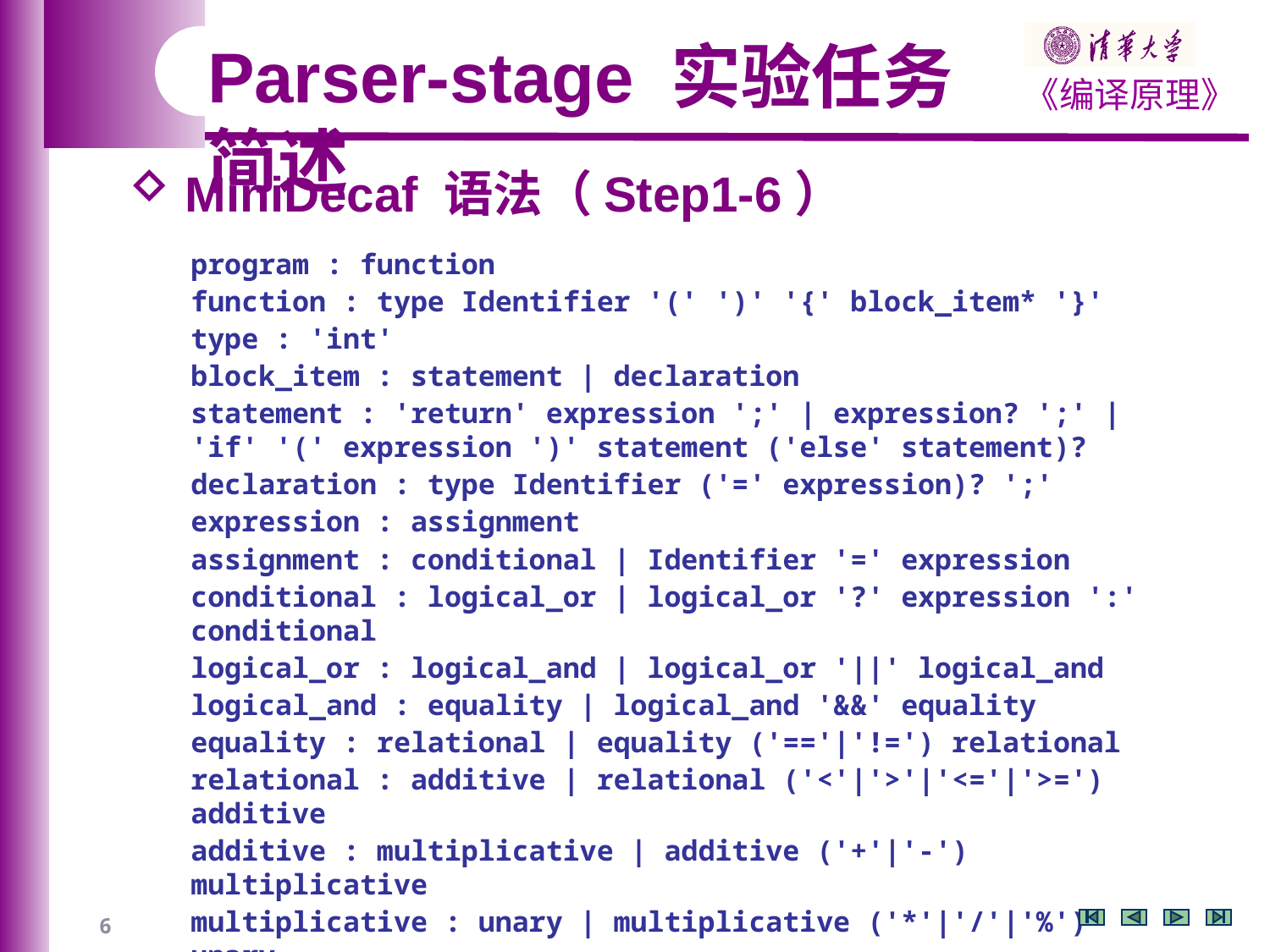

Parser-stage 实验任务简述
 MiniDecaf 语法（Step1-6）

program : function
function : type Identifier '(' ')' '{' block_item* '}'
type : 'int'
block_item : statement | declaration
statement : 'return' expression ';' | expression? ';' | 'if' '(' expression ')' statement ('else' statement)?
declaration : type Identifier ('=' expression)? ';'
expression : assignment
assignment : conditional | Identifier '=' expression
conditional : logical_or | logical_or '?' expression ':' conditional
logical_or : logical_and | logical_or '||' logical_and
logical_and : equality | logical_and '&&' equality
equality : relational | equality ('=='|'!=') relational
relational : additive | relational ('<'|'>'|'<='|'>=') additive
additive : multiplicative | additive ('+'|'-') multiplicative
multiplicative : unary | multiplicative ('*'|'/'|'%') unary
unary : primary | ('-'|'~'|'!') unary
primary : Integer | '(' expression ')' | Identifier
6